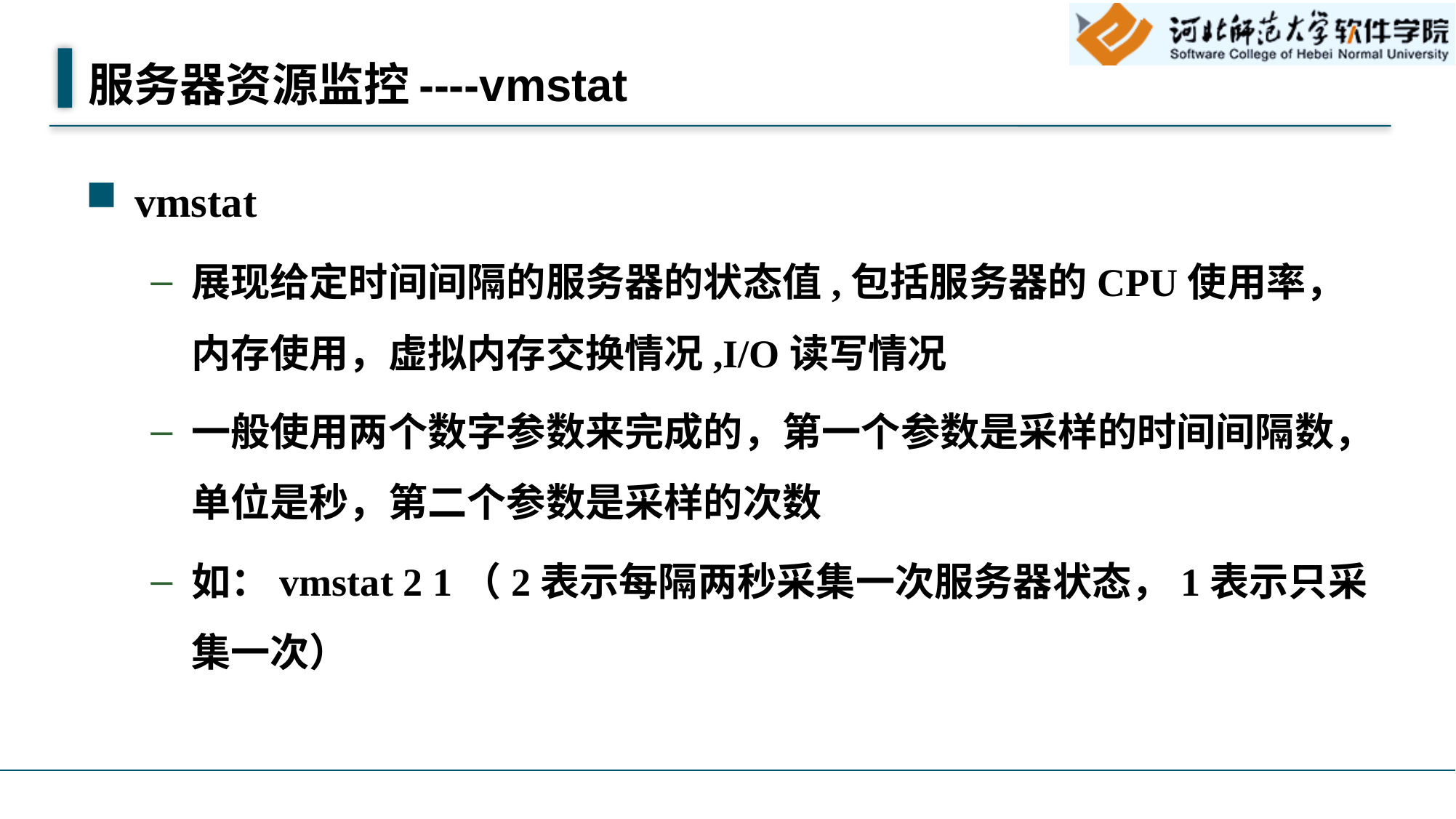

# 服务器资源监控----vmstat
vmstat
展现给定时间间隔的服务器的状态值,包括服务器的CPU使用率，内存使用，虚拟内存交换情况,I/O读写情况
一般使用两个数字参数来完成的，第一个参数是采样的时间间隔数，单位是秒，第二个参数是采样的次数
如：vmstat 2 1（2表示每隔两秒采集一次服务器状态，1表示只采集一次）